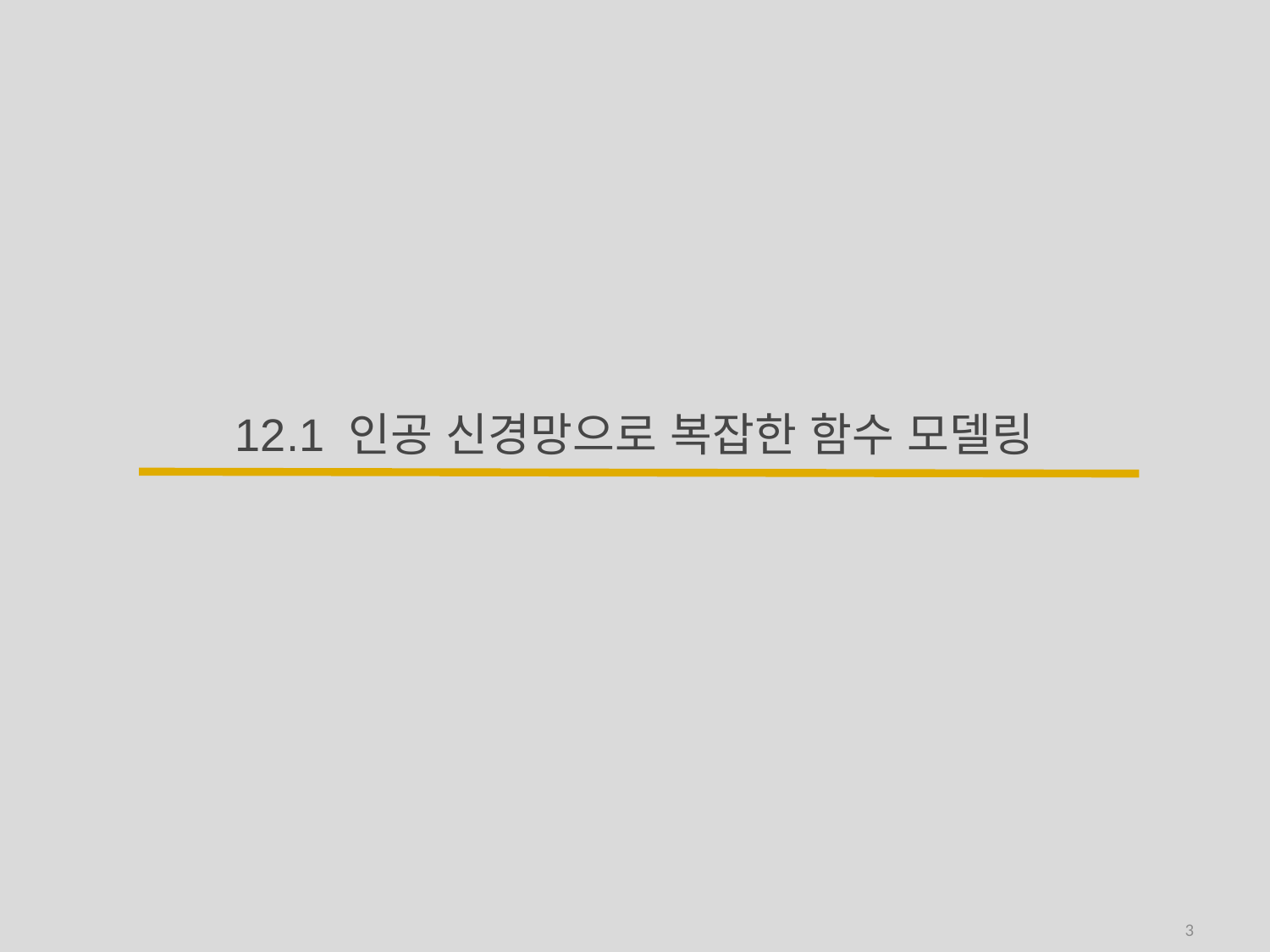

# 12.1 인공 신경망으로 복잡한 함수 모델링
3